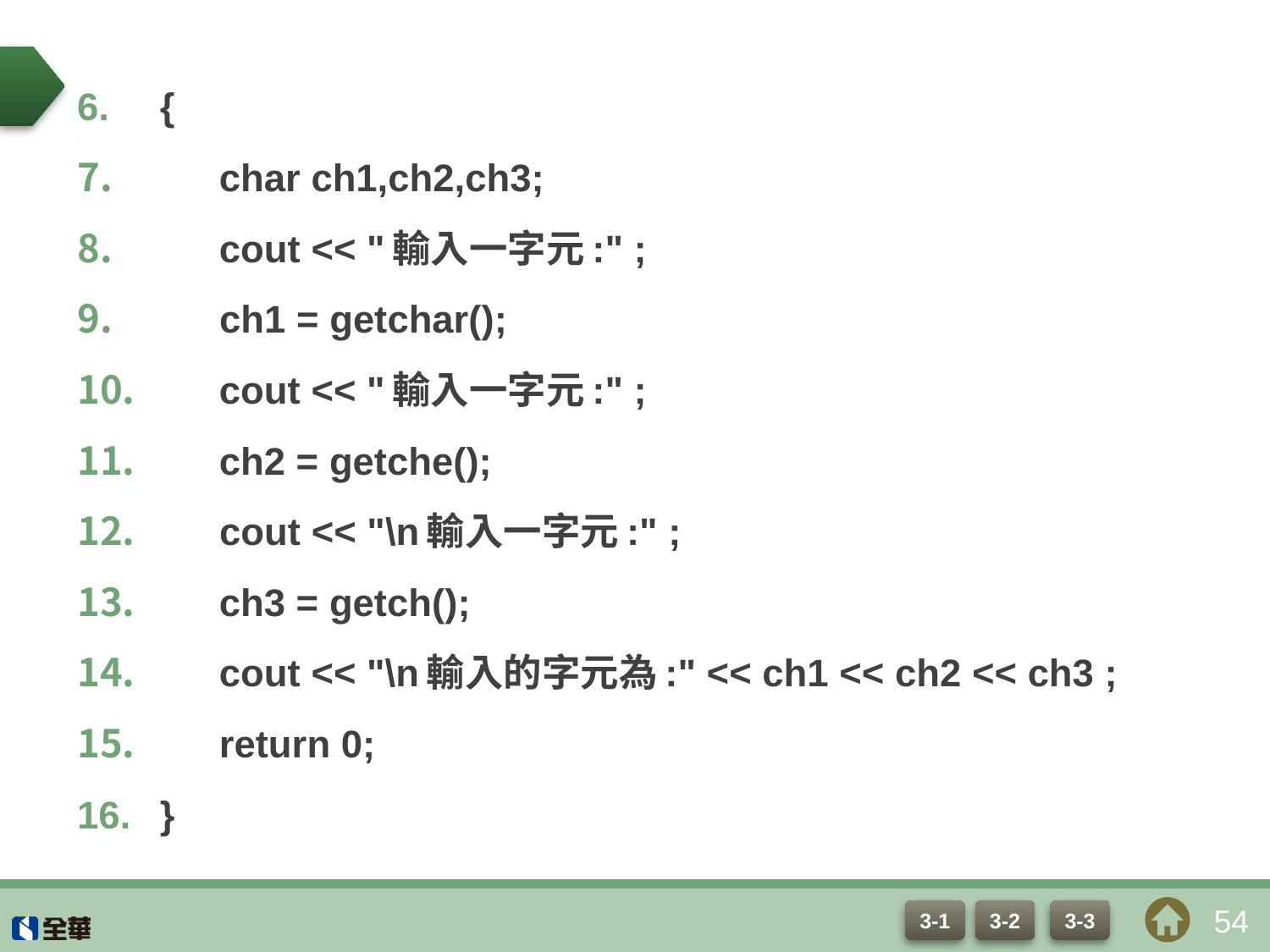

#
 {
  　char ch1,ch2,ch3;
  　cout << "輸入一字元:" ;
 　 ch1 = getchar();
  　cout << "輸入一字元:" ;
  　ch2 = getche();
 　 cout << "\n輸入一字元:" ;
  　ch3 = getch();
  　cout << "\n輸入的字元為:" << ch1 << ch2 << ch3 ;
  　return 0;
 }

54